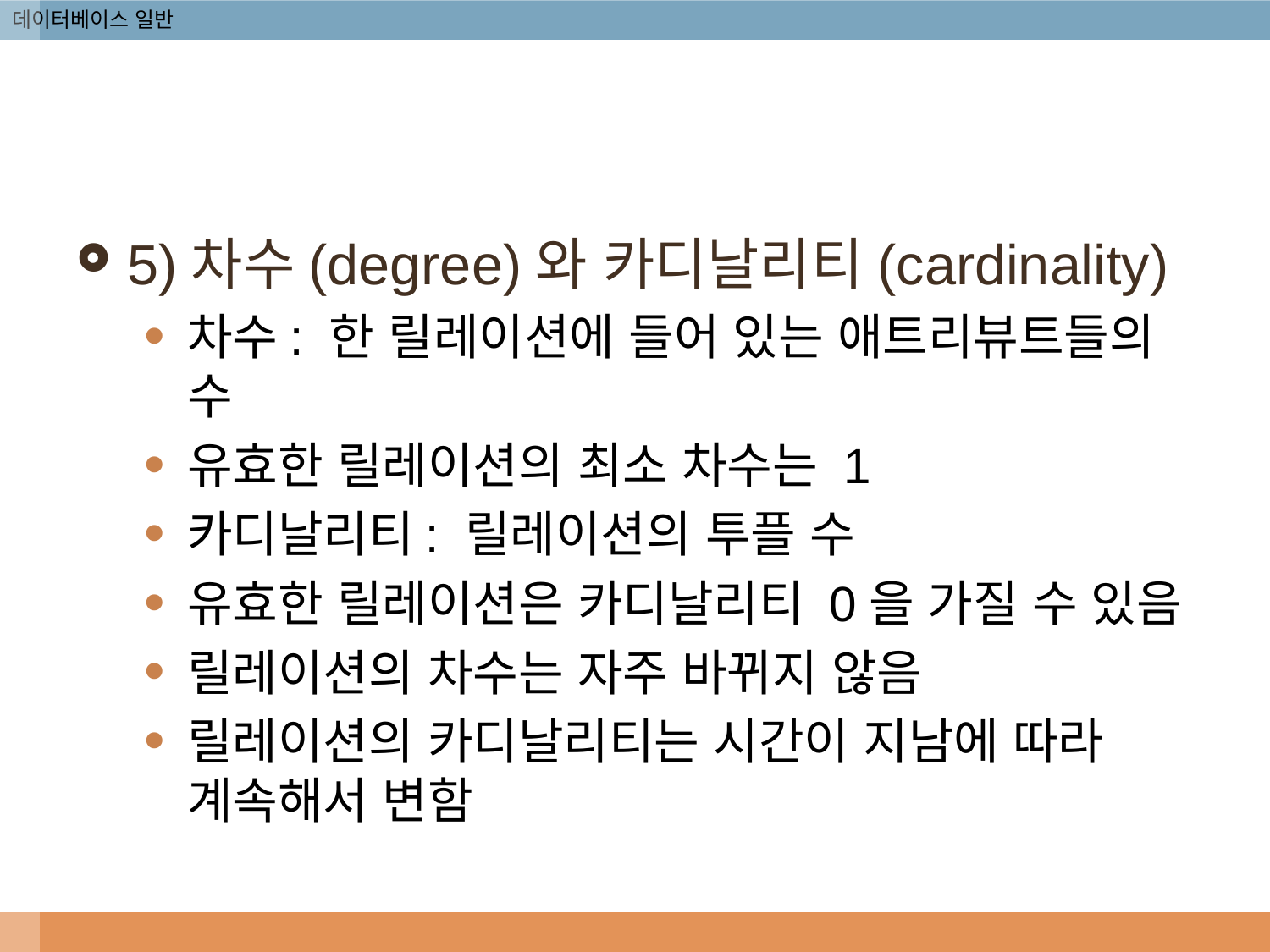

#
5)차수(degree)와 카디날리티(cardinality)
차수: 한 릴레이션에 들어 있는 애트리뷰트들의 수
유효한 릴레이션의 최소 차수는 1
카디날리티: 릴레이션의 투플 수
유효한 릴레이션은 카디날리티 0을 가질 수 있음
릴레이션의 차수는 자주 바뀌지 않음
릴레이션의 카디날리티는 시간이 지남에 따라 계속해서 변함